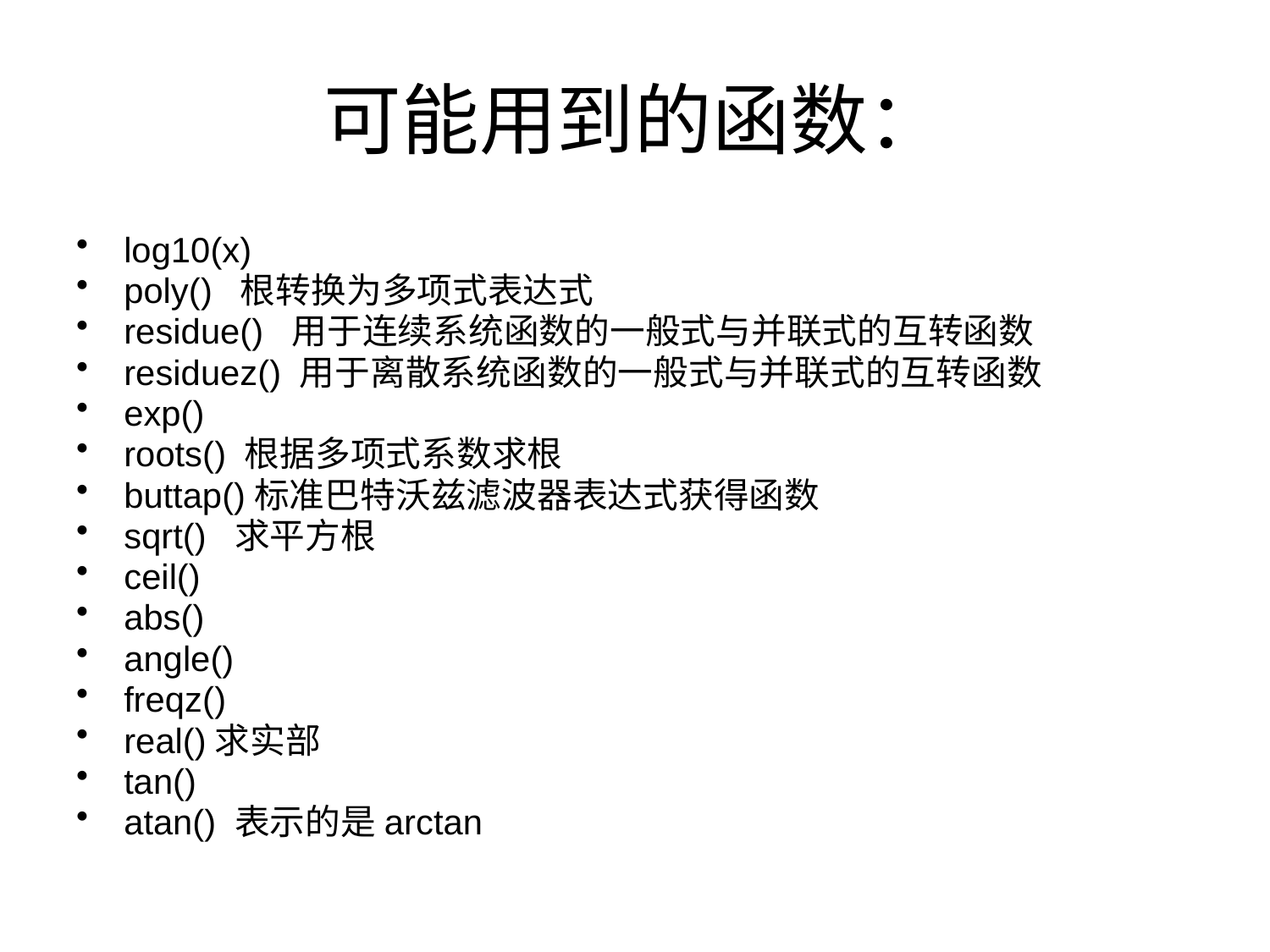

# 可能用到的函数：

log10(x)
poly()  根转换为多项式表达式
residue()  用于连续系统函数的一般式与并联式的互转函数
residuez() 用于离散系统函数的一般式与并联式的互转函数
exp()
roots() 根据多项式系数求根
buttap()标准巴特沃兹滤波器表达式获得函数
sqrt()  求平方根
ceil()
abs()
angle()
freqz()
real()求实部
tan()
atan() 表示的是arctan